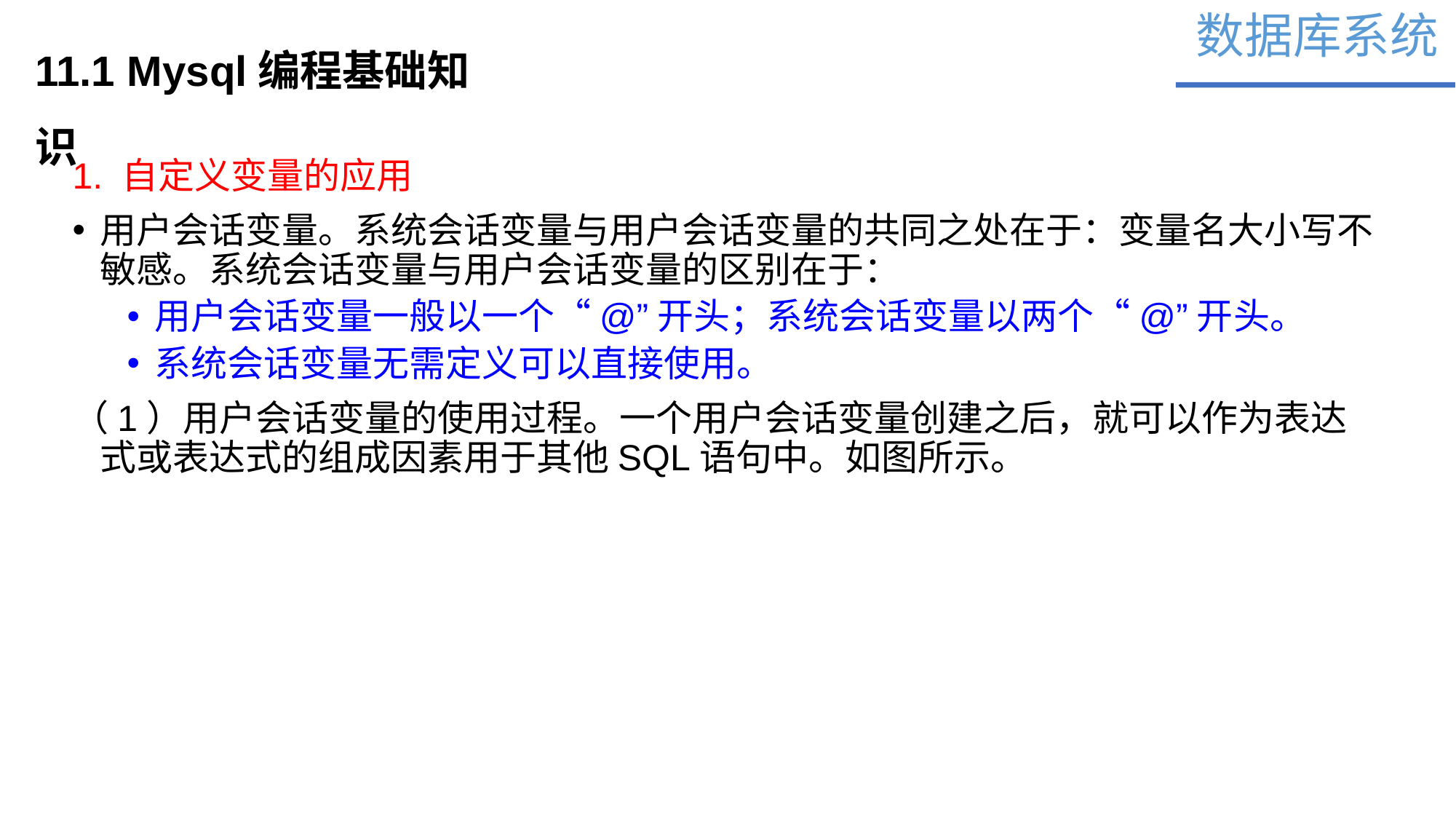

数据库系统
11.1 Mysql编程基础知识

1. 自定义变量的应用
用户会话变量。系统会话变量与用户会话变量的共同之处在于：变量名大小写不敏感。系统会话变量与用户会话变量的区别在于：
用户会话变量一般以一个“@”开头；系统会话变量以两个“@”开头。
系统会话变量无需定义可以直接使用。
（1）用户会话变量的使用过程。一个用户会话变量创建之后，就可以作为表达式或表达式的组成因素用于其他SQL语句中。如图所示。